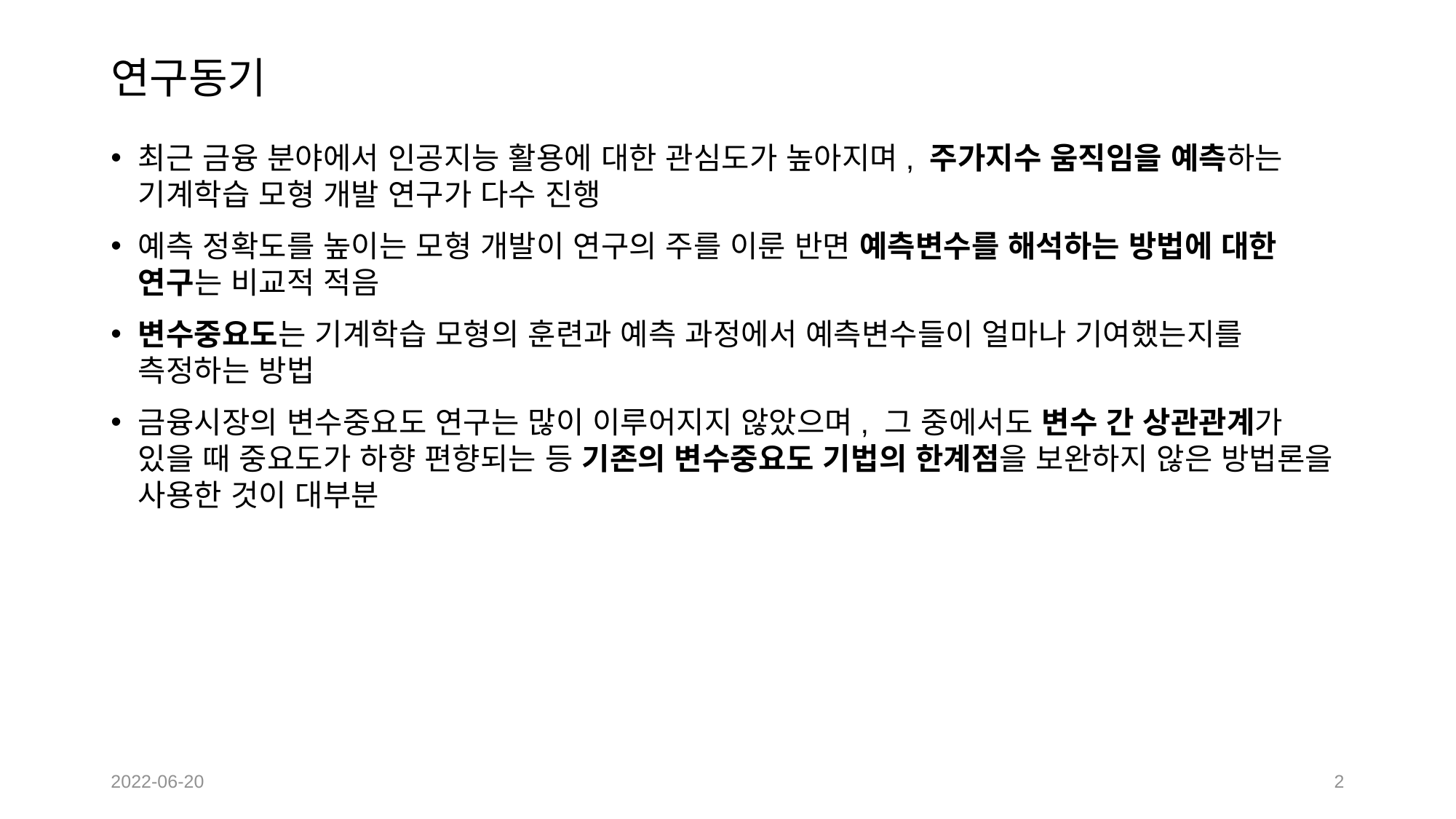

# 연구동기
최근 금융 분야에서 인공지능 활용에 대한 관심도가 높아지며, 주가지수 움직임을 예측하는 기계학습 모형 개발 연구가 다수 진행
예측 정확도를 높이는 모형 개발이 연구의 주를 이룬 반면 예측변수를 해석하는 방법에 대한 연구는 비교적 적음
변수중요도는 기계학습 모형의 훈련과 예측 과정에서 예측변수들이 얼마나 기여했는지를 측정하는 방법
금융시장의 변수중요도 연구는 많이 이루어지지 않았으며, 그 중에서도 변수 간 상관관계가 있을 때 중요도가 하향 편향되는 등 기존의 변수중요도 기법의 한계점을 보완하지 않은 방법론을 사용한 것이 대부분

2022-06-20
2